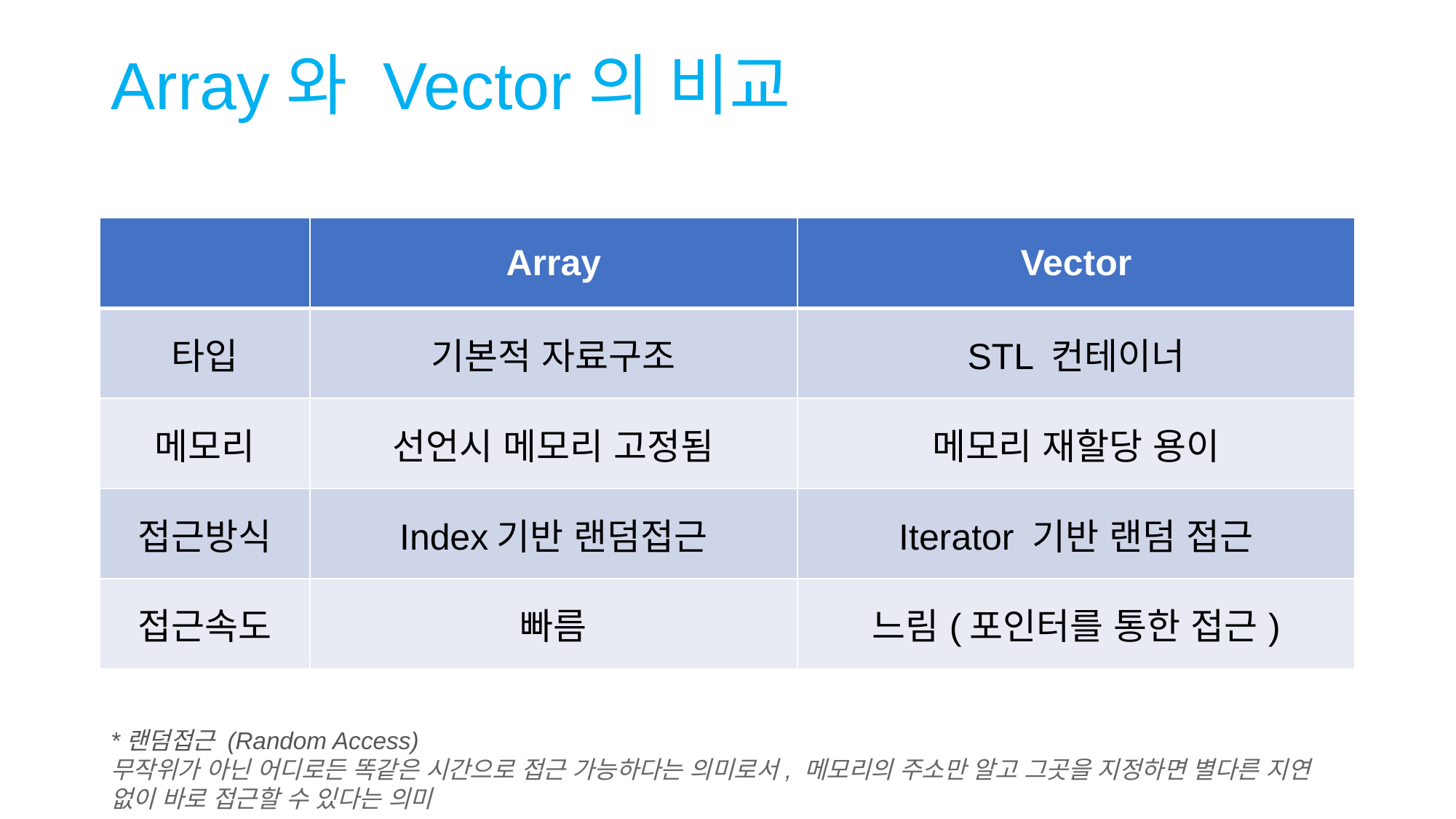

# Array와 Vector의 비교
|  | Array | Vector |
| --- | --- | --- |
| 타입 | 기본적 자료구조 | STL 컨테이너 |
| 메모리 | 선언시 메모리 고정됨 | 메모리 재할당 용이 |
| 접근방식 | Index기반 랜덤접근 | Iterator 기반 랜덤 접근 |
| 접근속도 | 빠름 | 느림(포인터를 통한 접근) |
*랜덤접근 (Random Access)
무작위가 아닌 어디로든 똑같은 시간으로 접근 가능하다는 의미로서, 메모리의 주소만 알고 그곳을 지정하면 별다른 지연 없이 바로 접근할 수 있다는 의미